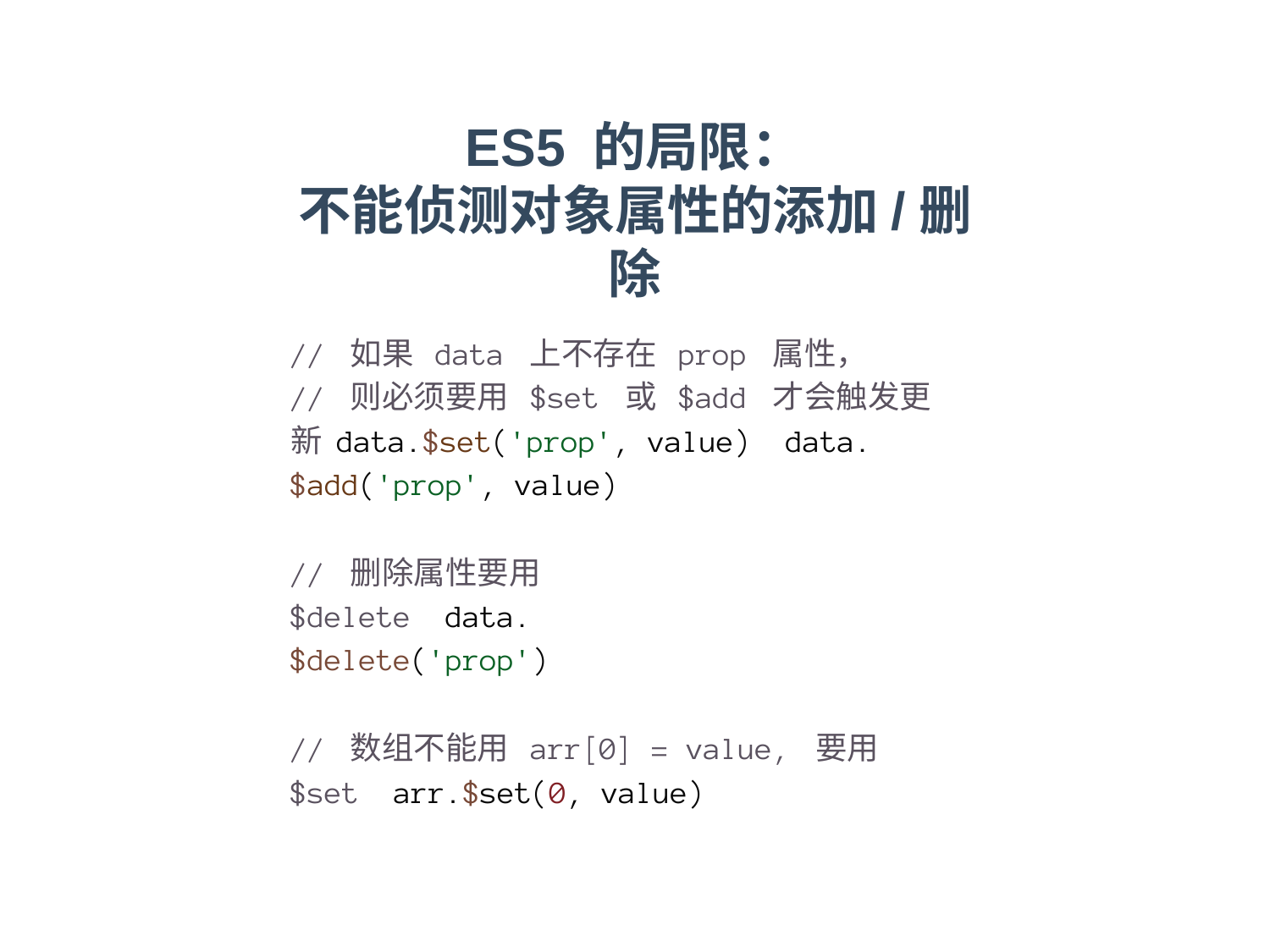

# ES5 的局限：
不能侦测对象属性的添加/删除
// 如果 data 上不存在 prop 属性，
// 则必须要用 $set 或 $add 才会触发更新 data.$set('prop', value)  data.$add('prop', value)

// 删除属性要用 $delete  data.$delete('prop')

// 数组不能用 arr[0] = value, 要用 $set  arr.$set(0, value)